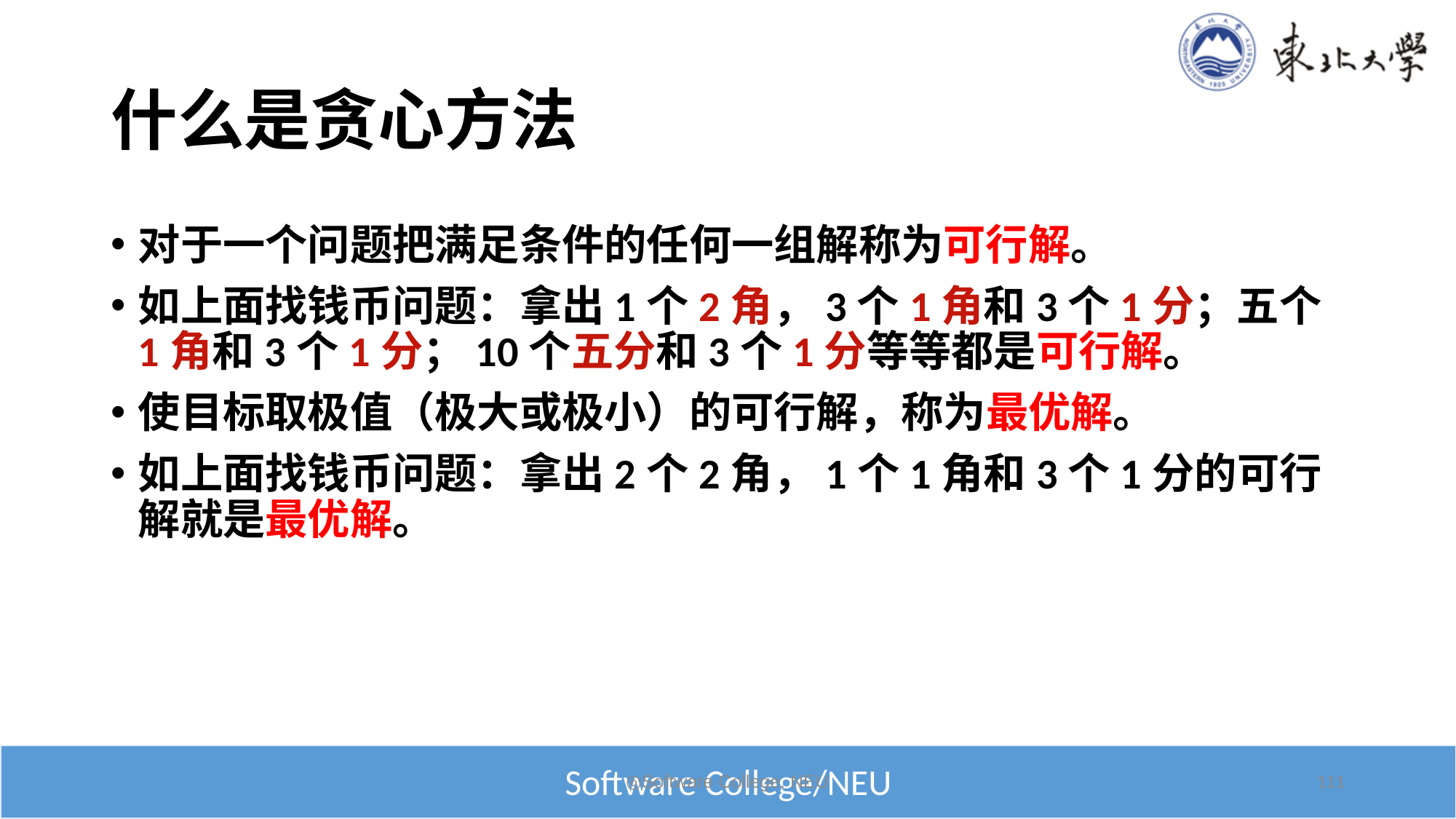

# 什么是贪心方法
对于一个问题把满足条件的任何一组解称为可行解。
如上面找钱币问题：拿出1个2角，3个1角和3个1分；五个1角和3个1分；10个五分和3个1分等等都是可行解。
使目标取极值（极大或极小）的可行解，称为最优解。
如上面找钱币问题：拿出2个2角，1个1角和3个1分的可行解就是最优解。
◎Software College, NEU
111